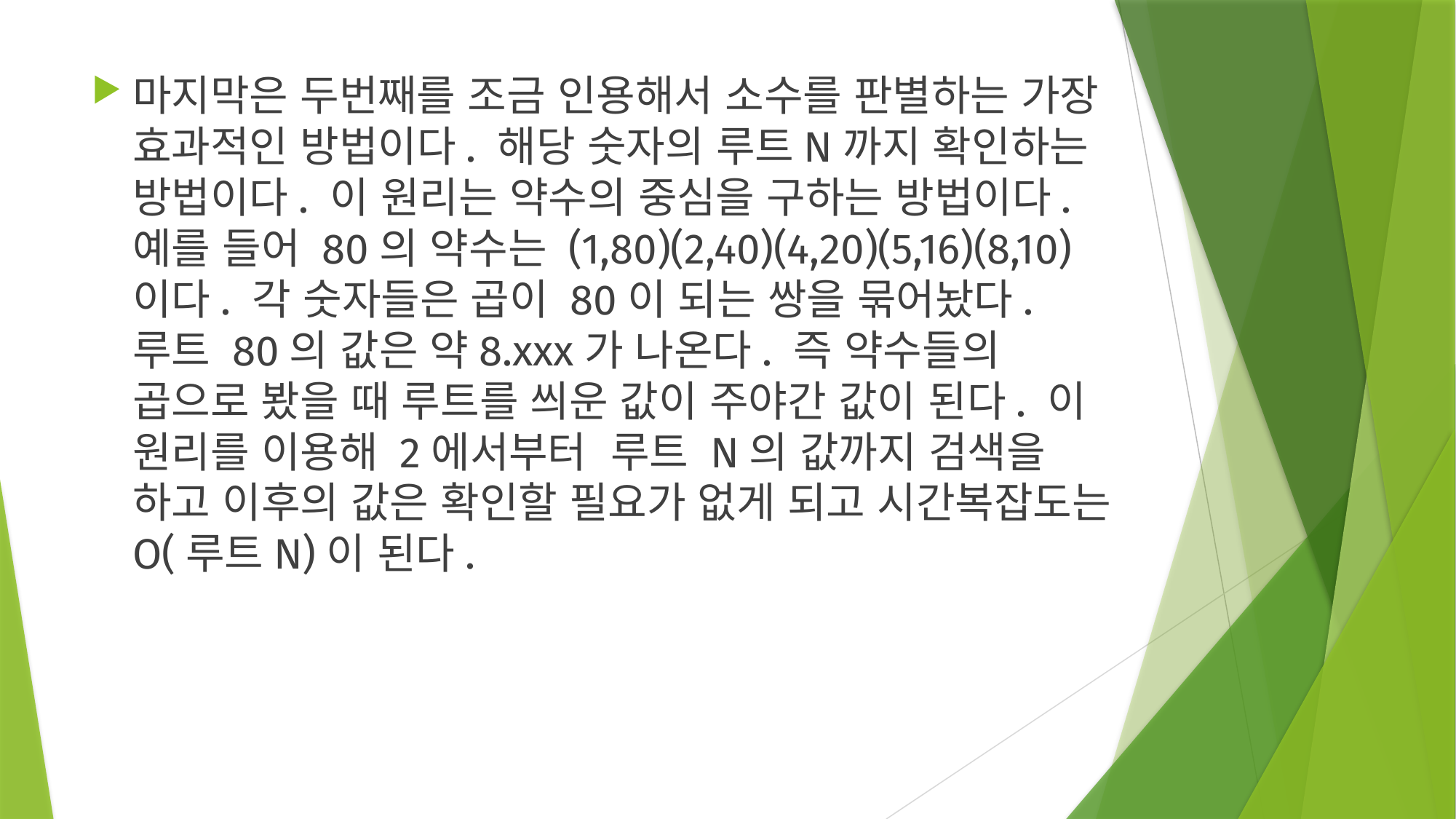

마지막은 두번째를 조금 인용해서 소수를 판별하는 가장 효과적인 방법이다. 해당 숫자의 루트N까지 확인하는 방법이다. 이 원리는 약수의 중심을 구하는 방법이다. 예를 들어 80의 약수는 (1,80)(2,40)(4,20)(5,16)(8,10)이다. 각 숫자들은 곱이 80이 되는 쌍을 묶어놨다. 루트 80의 값은 약8.xxx가 나온다. 즉 약수들의 곱으로 봤을 때 루트를 씌운 값이 주야간 값이 된다. 이 원리를 이용해 2에서부터  루트 N의 값까지 검색을 하고 이후의 값은 확인할 필요가 없게 되고 시간복잡도는 O(루트N)이 된다.